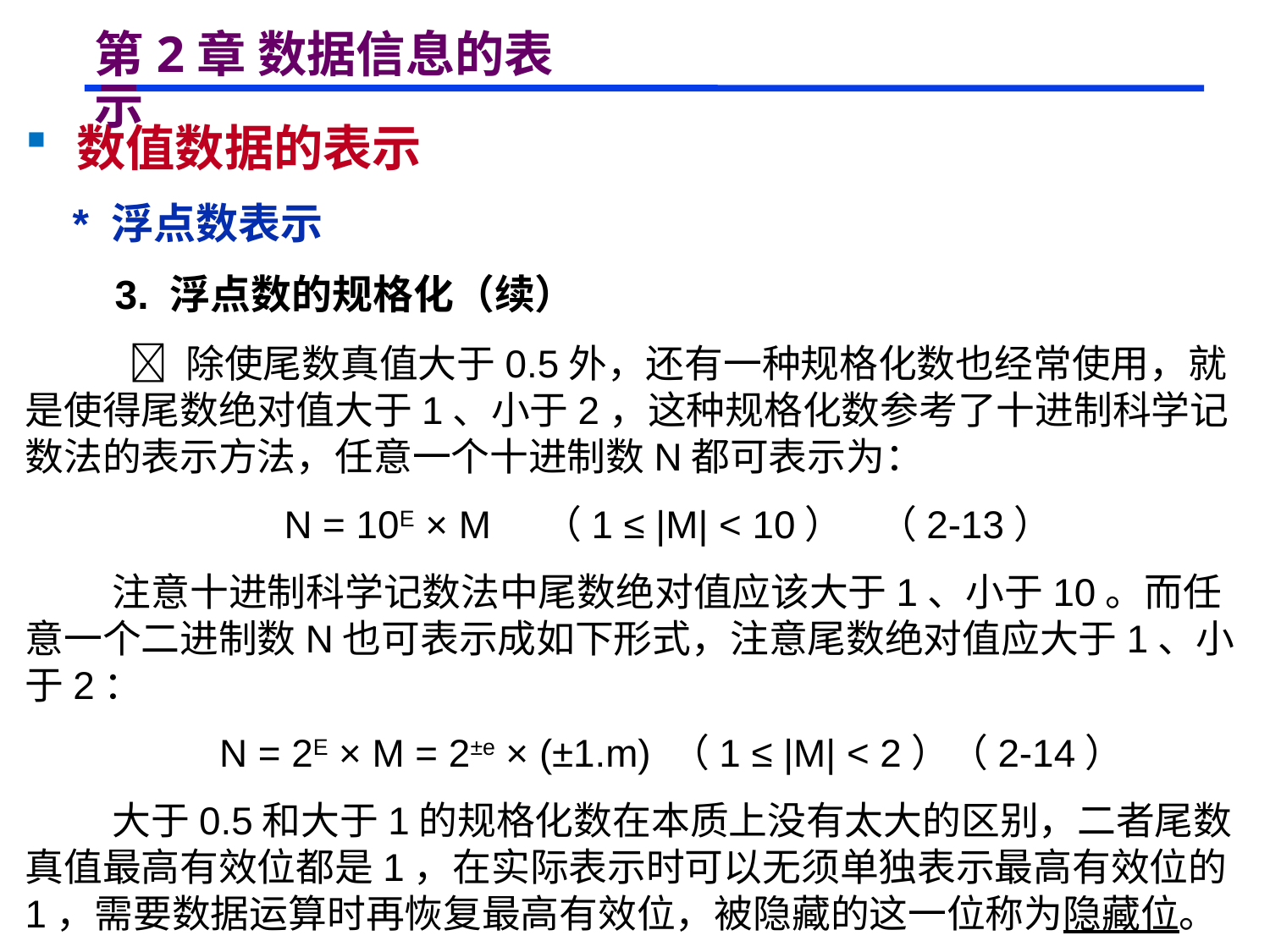

# 第2章 数据信息的表示
 数值数据的表示
    * 浮点数表示
        3. 浮点数的规格化（续）
            • 除使尾数真值大于0.5外，还有一种规格化数也经常使用，就是使得尾数绝对值大于1、小于2，这种规格化数参考了十进制科学记数法的表示方法，任意一个十进制数N都可表示为：
                        N = 10E × M    （1 ≤ |M| < 10）    （2-13）
         注意十进制科学记数法中尾数绝对值应该大于1、小于10。而任意一个二进制数N也可表示成如下形式，注意尾数绝对值应大于1、小于2：
                  N = 2E × M = 2±e × (±1.m) （1 ≤ |M| < 2）（2-14）
         大于0.5和大于1的规格化数在本质上没有太大的区别，二者尾数真值最高有效位都是1，在实际表示时可以无须单独表示最高有效位的1，需要数据运算时再恢复最高有效位，被隐藏的这一位称为隐藏位。